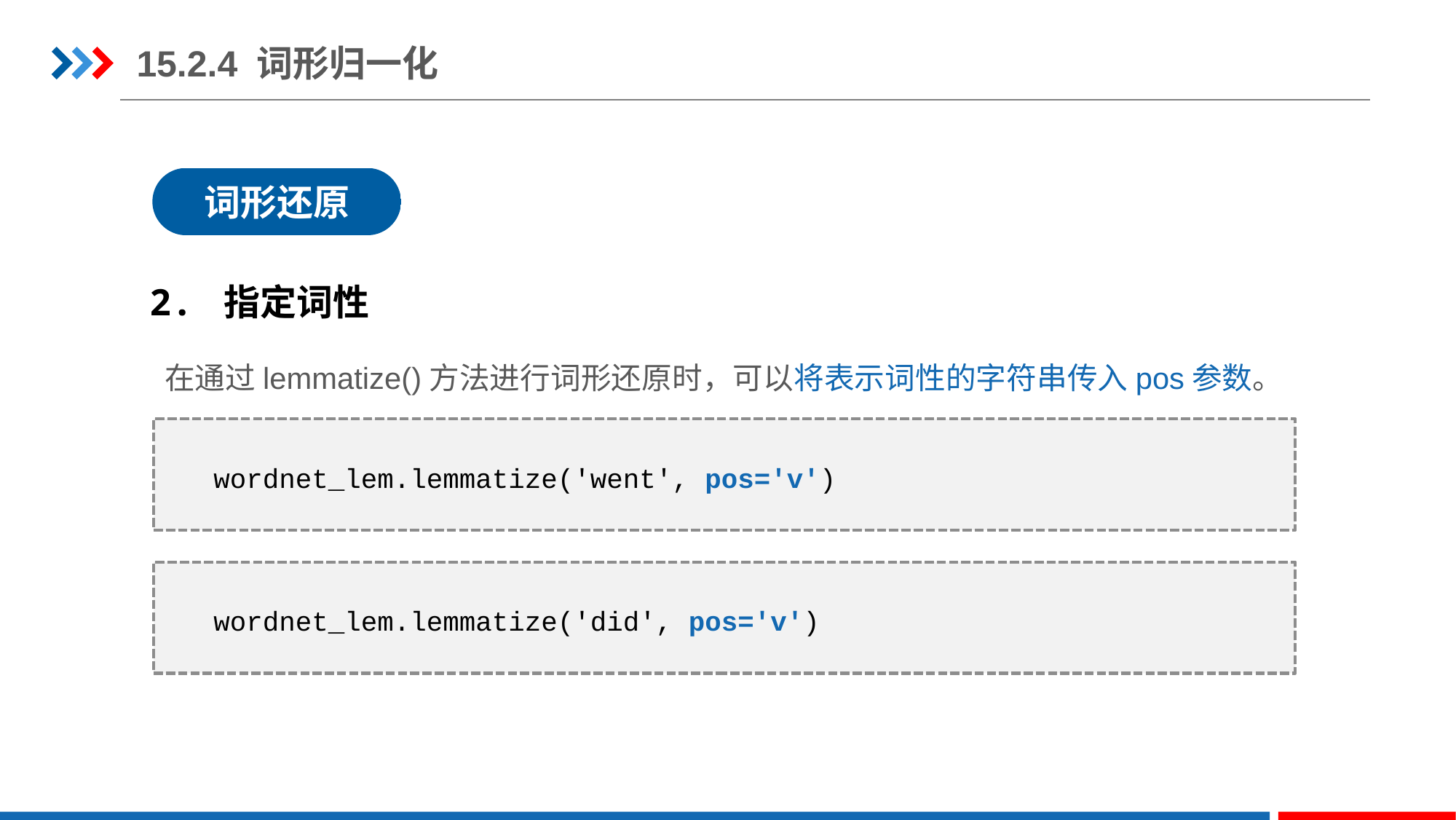

15.2.4 词形归一化
词形还原
2. 指定词性
在通过lemmatize()方法进行词形还原时，可以将表示词性的字符串传入pos参数。

wordnet_lem.lemmatize('went', pos='v')

wordnet_lem.lemmatize('did', pos='v')